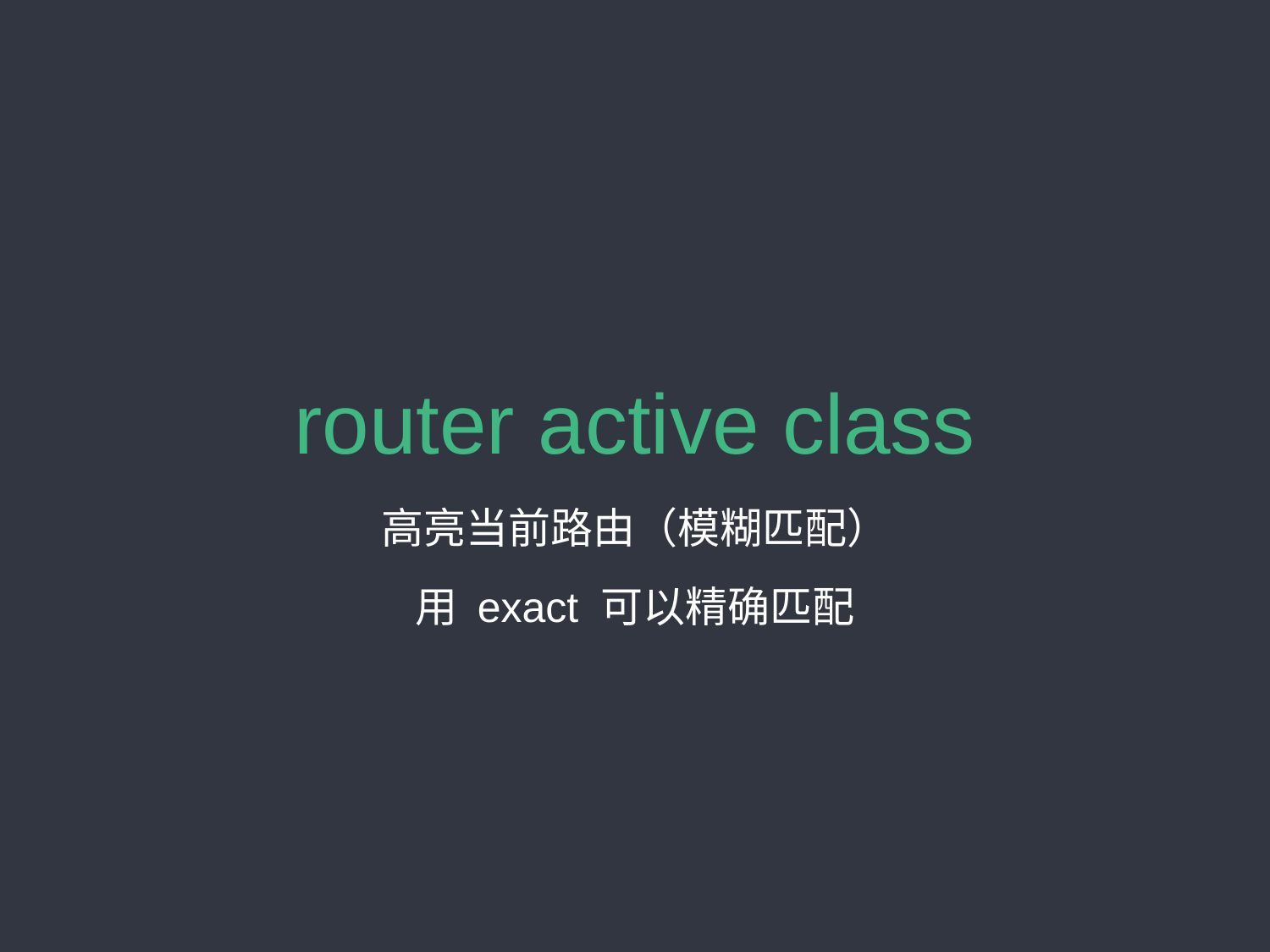

# router active class
高亮当前路由（模糊匹配）
用 exact 可以精确匹配